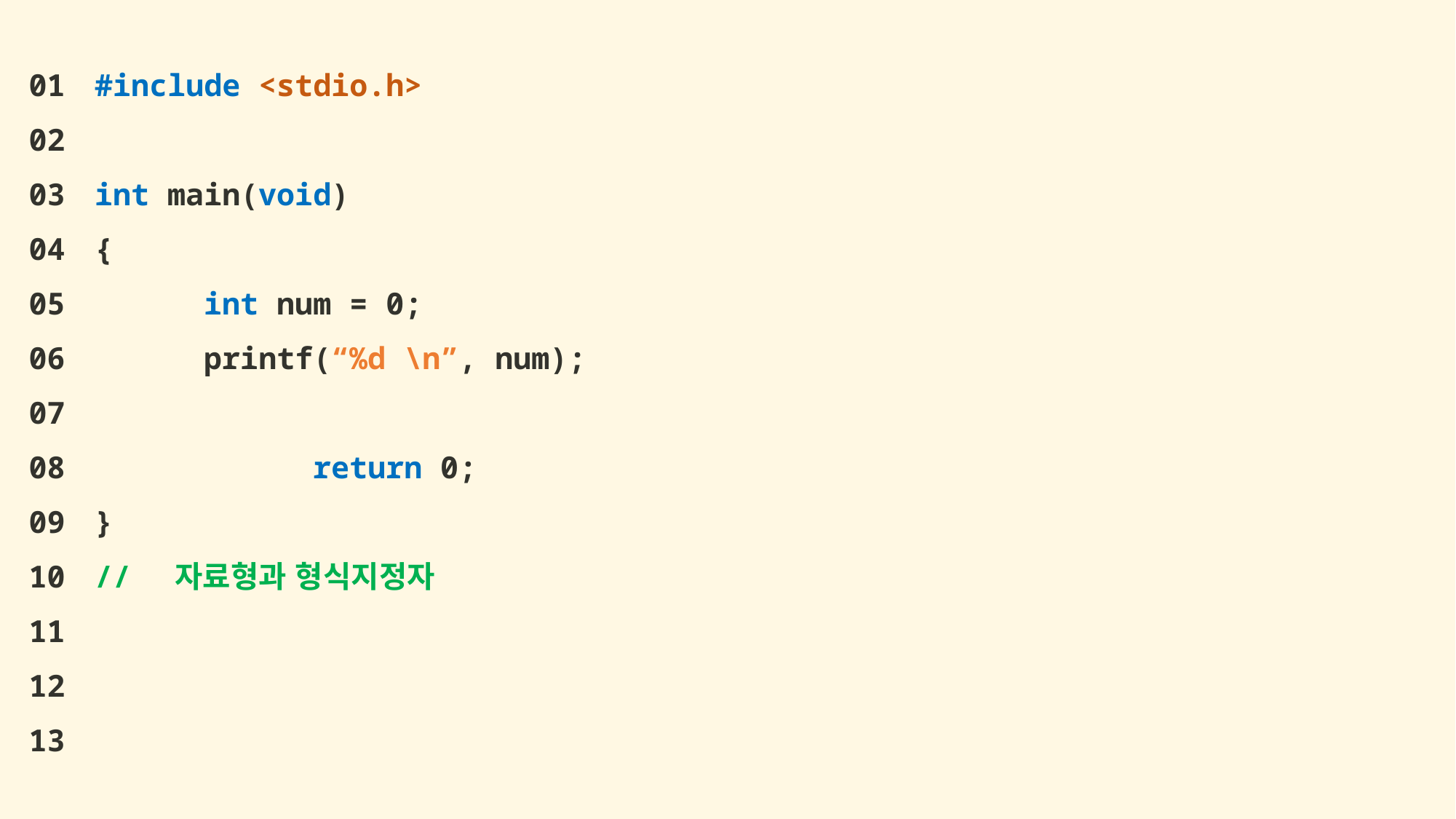

01
02
03
04
05
06
07
08
09
10
11
12
13
#include <stdio.h>

int main(void)
{
	int num = 0;
	printf(“%d \n”, num);

		return 0;
}
//  자료형과 형식지정자